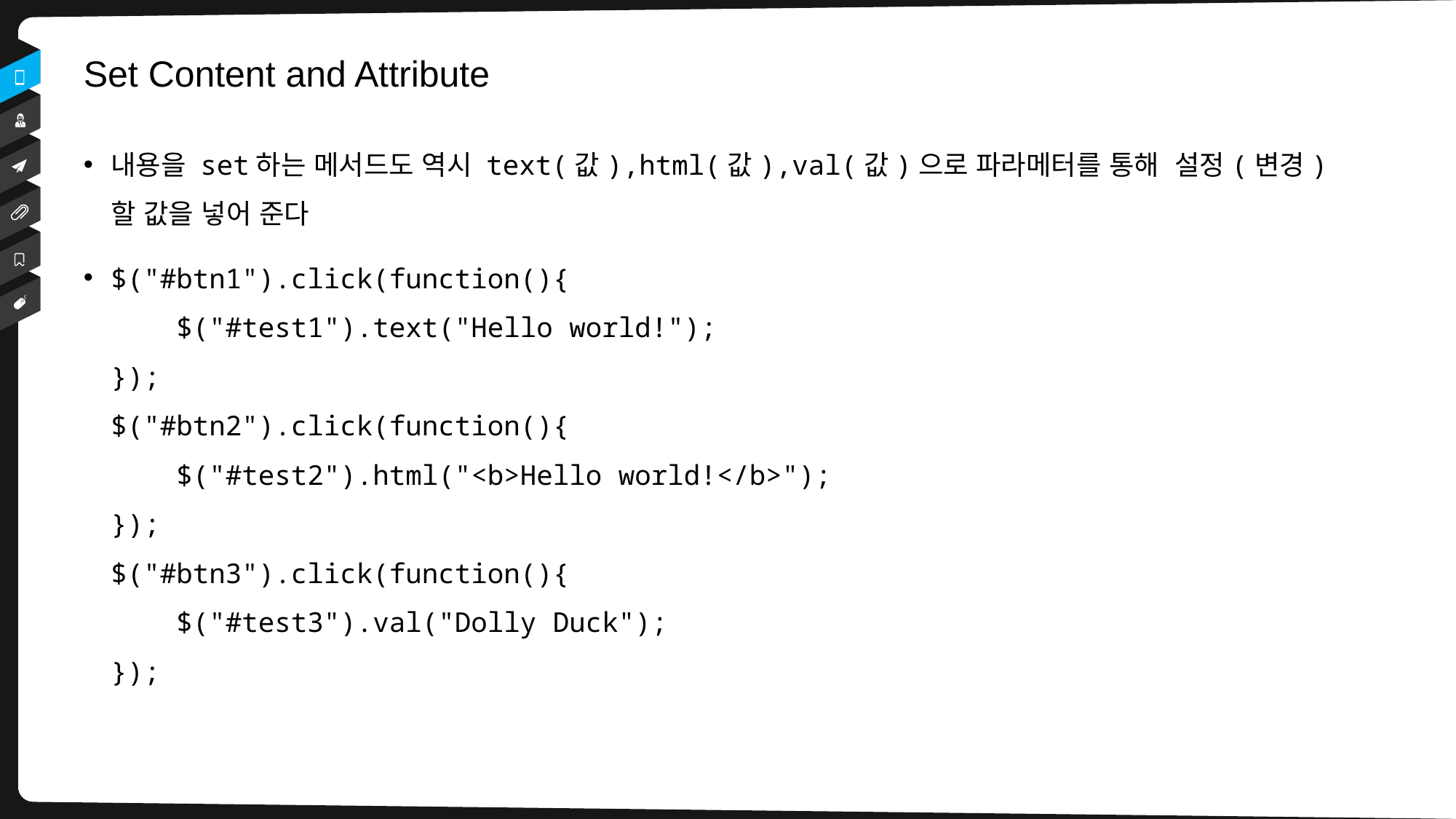

# Set Content and Attribute
내용을 set하는 메서드도 역시 text(값),html(값),val(값)으로 파라메터를 통해  설정(변경)
할 값을 넣어 준다
$("#btn1").click(function(){
    $("#test1").text("Hello world!");
});
$("#btn2").click(function(){
    $("#test2").html("<b>Hello world!</b>");
});
$("#btn3").click(function(){
    $("#test3").val("Dolly Duck");
});